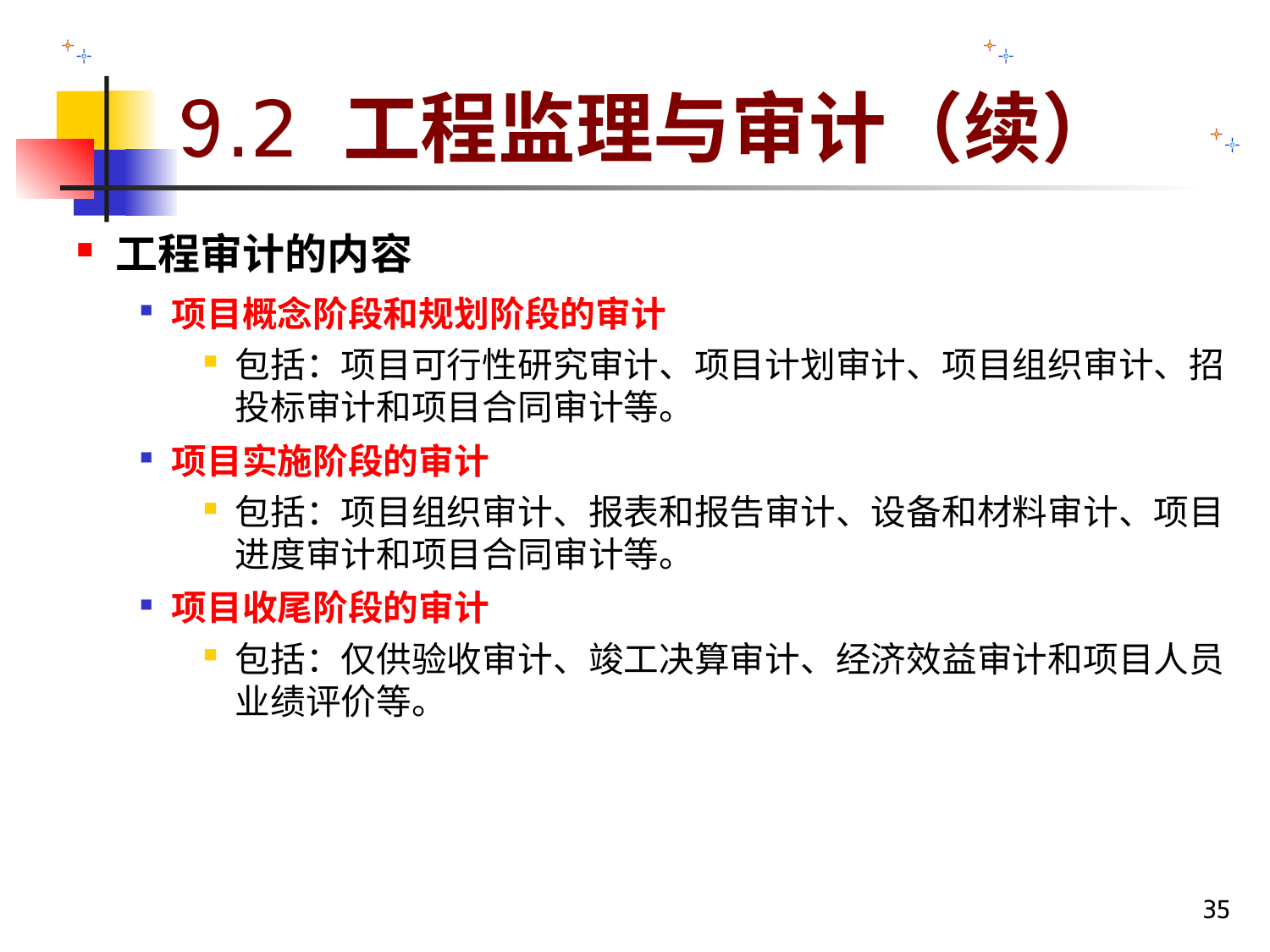

# 9.2 工程监理与审计（续）
工程审计的内容
项目概念阶段和规划阶段的审计
包括：项目可行性研究审计、项目计划审计、项目组织审计、招投标审计和项目合同审计等。
项目实施阶段的审计
包括：项目组织审计、报表和报告审计、设备和材料审计、项目进度审计和项目合同审计等。
项目收尾阶段的审计
包括：仅供验收审计、竣工决算审计、经济效益审计和项目人员业绩评价等。
35